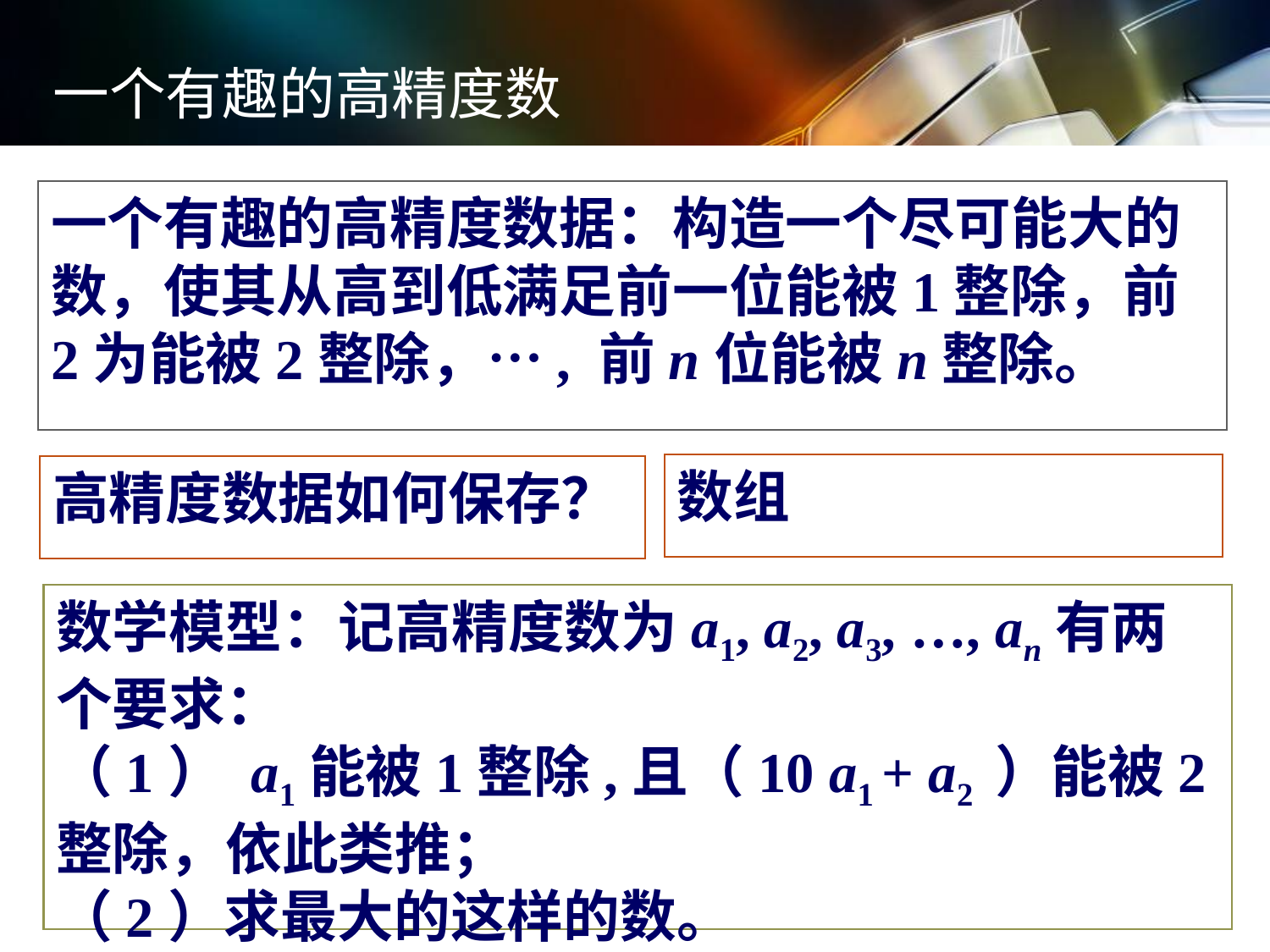

一个有趣的高精度数
一个有趣的高精度数据：构造一个尽可能大的数，使其从高到低满足前一位能被1整除，前2为能被2整除，…, 前n位能被n整除。
数组
高精度数据如何保存？
数学模型：记高精度数为a1, a2, a3, …, an有两个要求：
（1） a1能被1整除,且（10 a1 + a2 ）能被2整除，依此类推；
（2）求最大的这样的数。